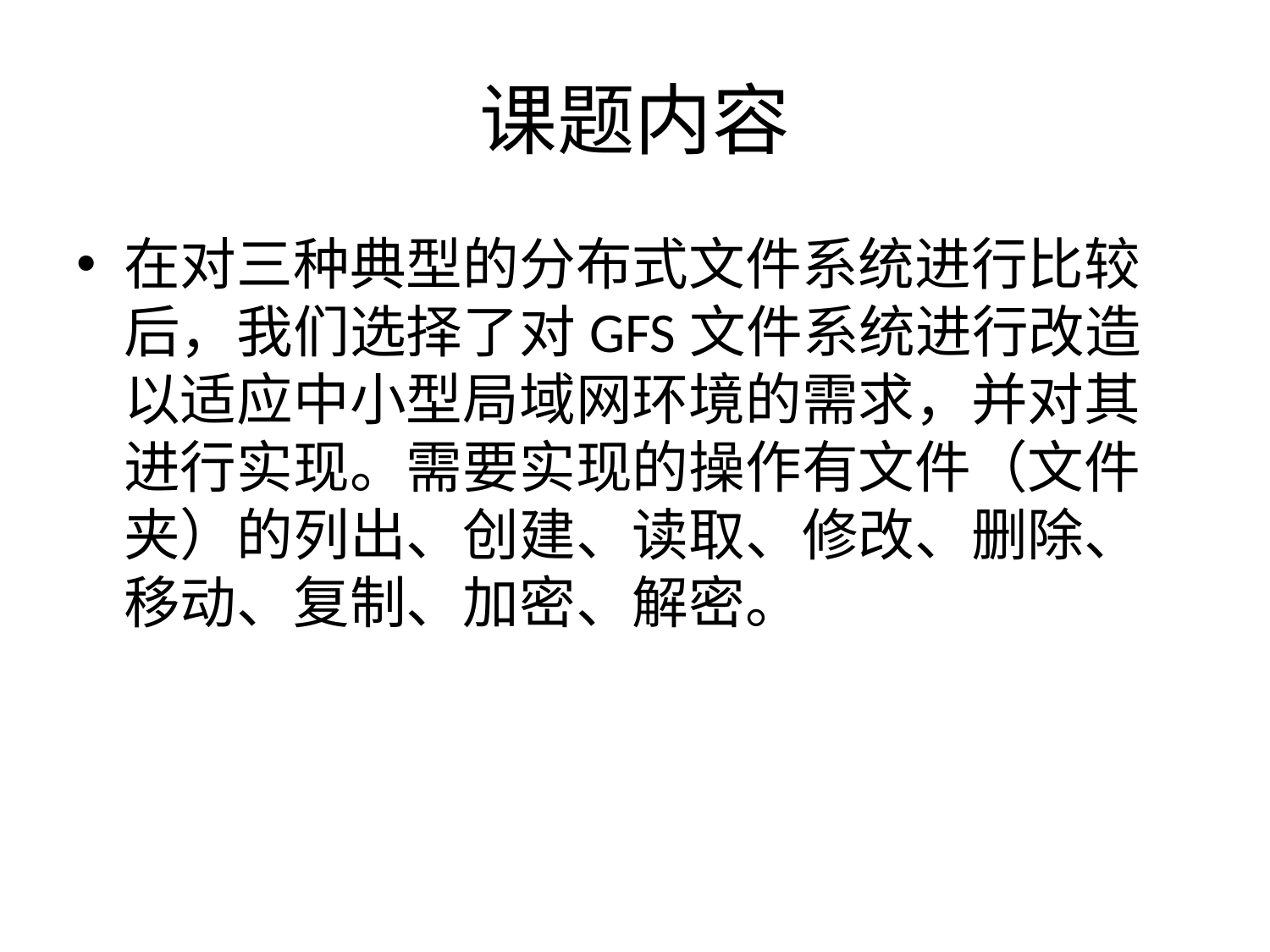

# 课题内容
在对三种典型的分布式文件系统进行比较后，我们选择了对GFS文件系统进行改造以适应中小型局域网环境的需求，并对其进行实现。需要实现的操作有文件（文件夹）的列出、创建、读取、修改、删除、移动、复制、加密、解密。